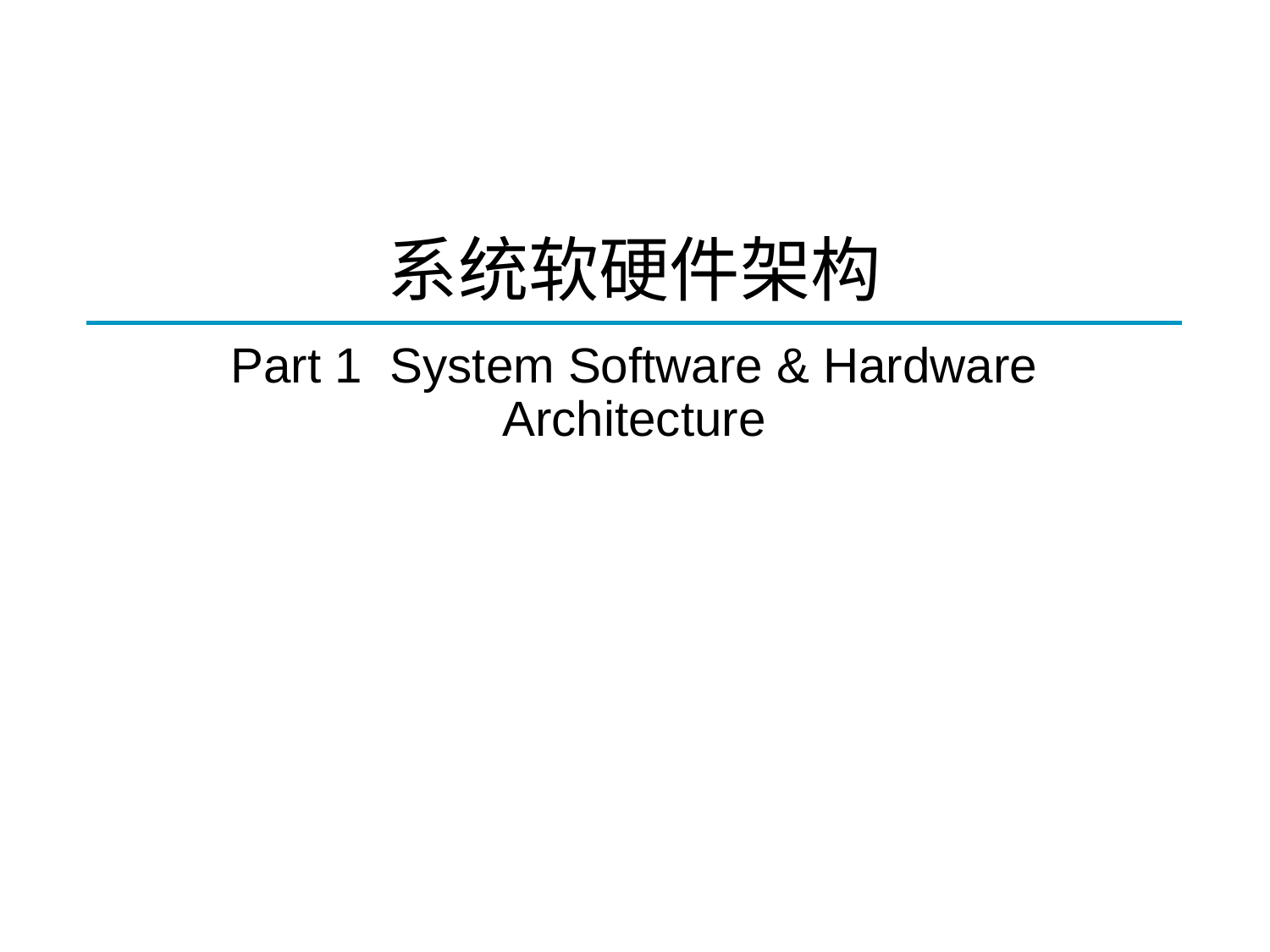

# 系统软硬件架构
Part 1  System Software & Hardware Architecture